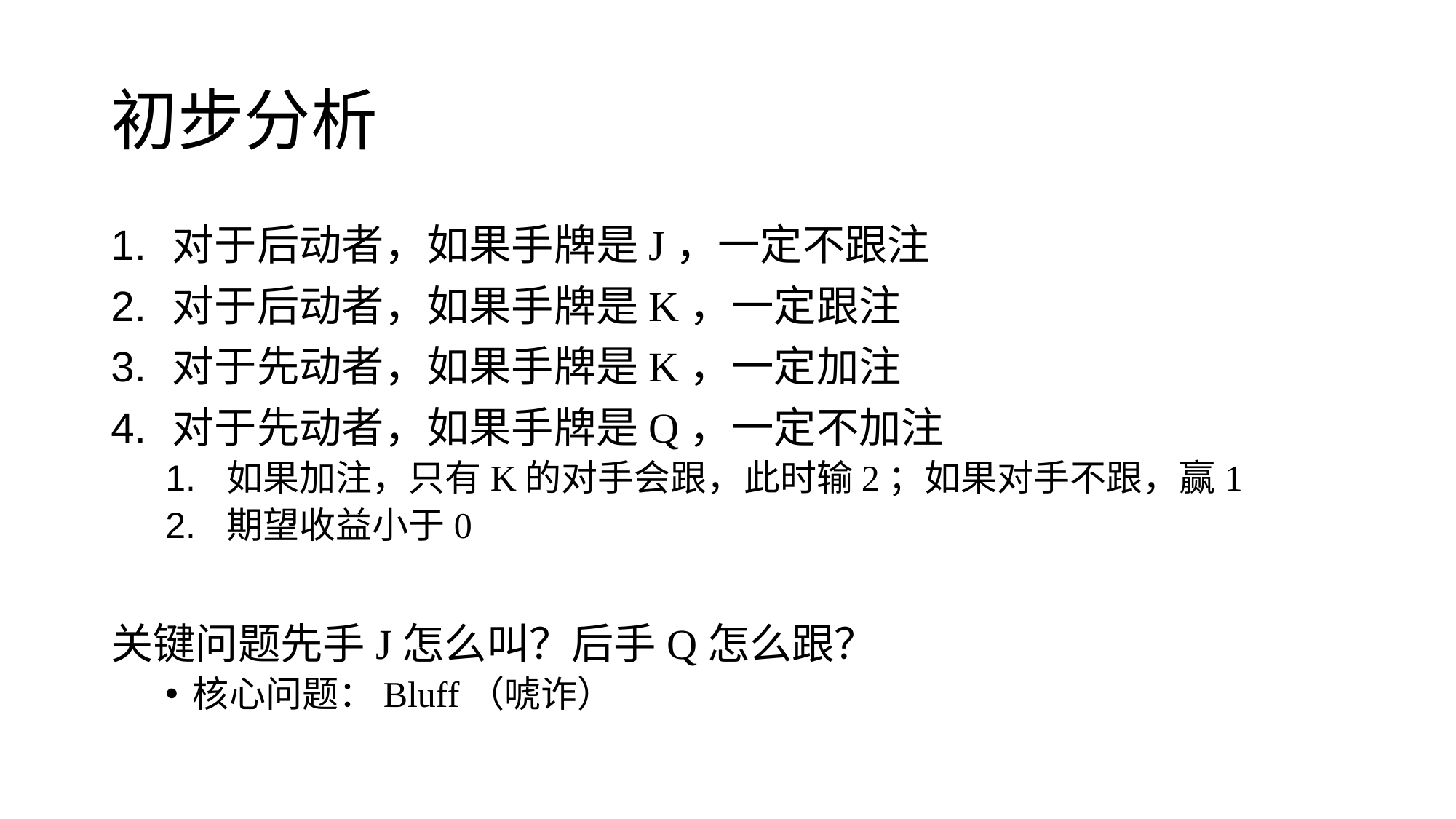

# 初步分析
对于后动者，如果手牌是J，一定不跟注
对于后动者，如果手牌是K，一定跟注
对于先动者，如果手牌是K，一定加注
对于先动者，如果手牌是Q，一定不加注
如果加注，只有K的对手会跟，此时输2；如果对手不跟，赢1
期望收益小于0

关键问题先手J怎么叫？后手Q怎么跟？
核心问题：Bluff（唬诈）